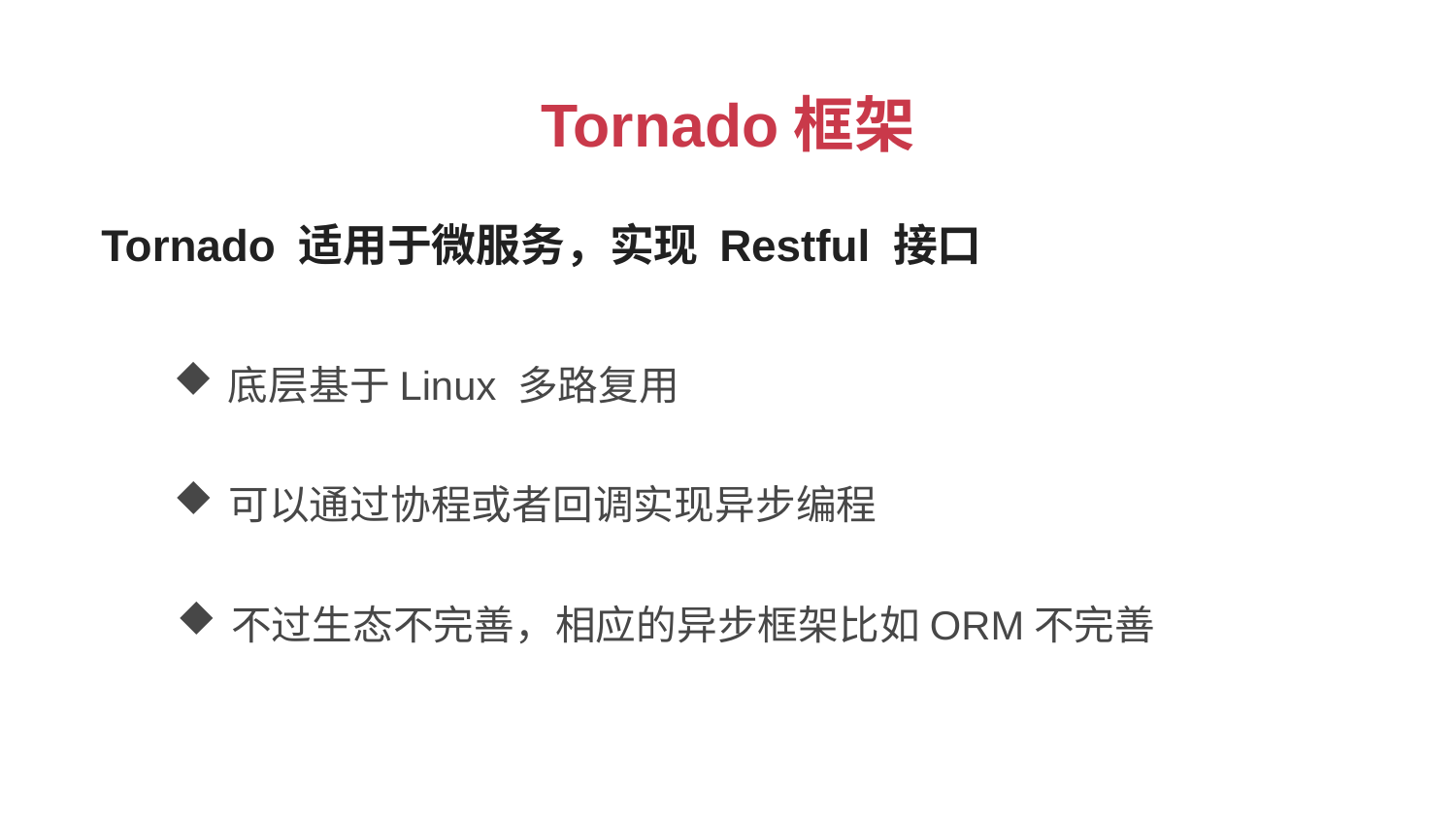

Tornado框架
 Tornado 适用于微服务，实现 Restful 接口
底层基于Linux 多路复用
可以通过协程或者回调实现异步编程
不过生态不完善，相应的异步框架比如ORM不完善